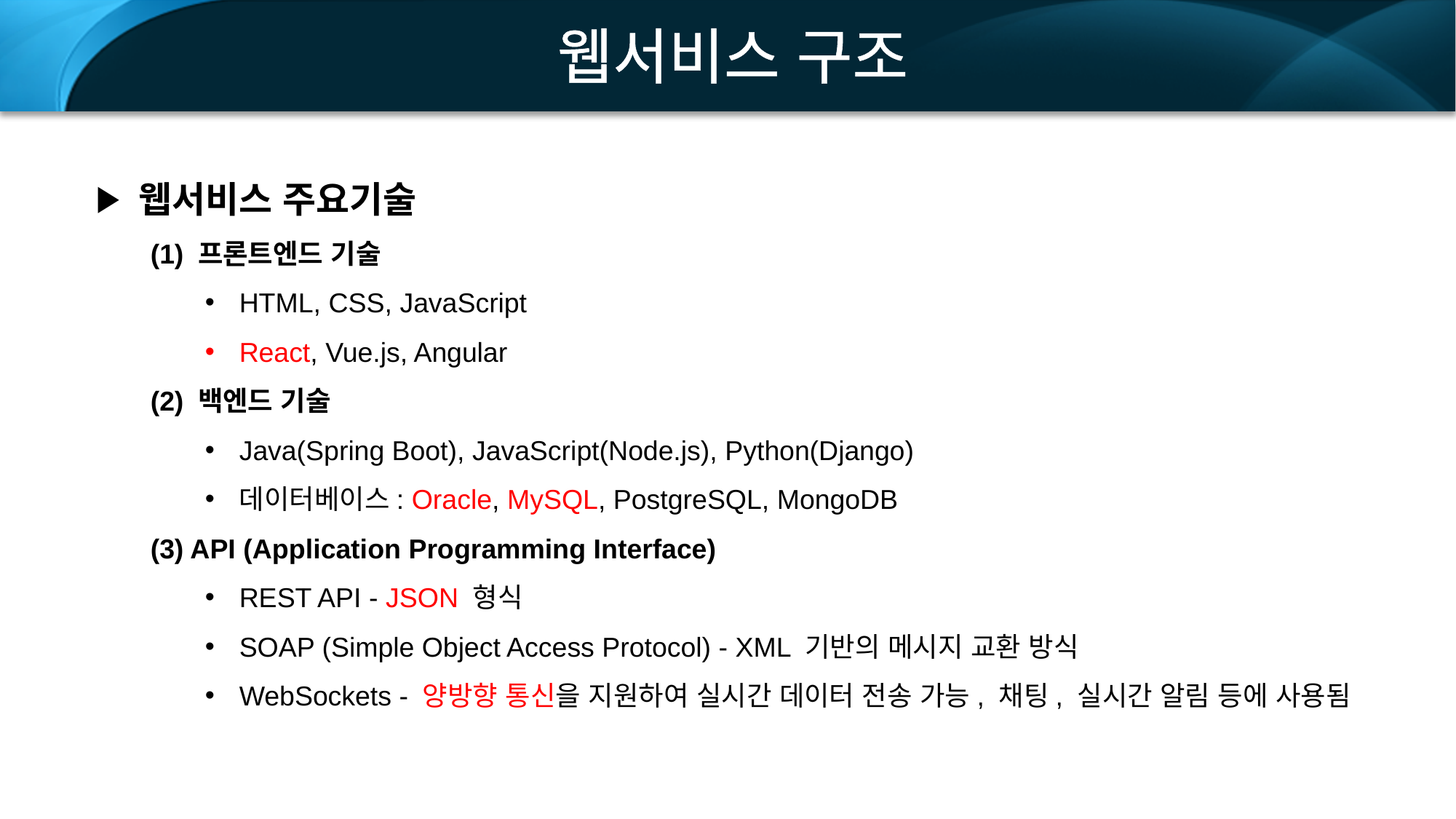

웹서비스 구조
웹서비스 주요기술
(1) 프론트엔드 기술
HTML, CSS, JavaScript
React, Vue.js, Angular
(2) 백엔드 기술
Java(Spring Boot), JavaScript(Node.js), Python(Django)
데이터베이스: Oracle, MySQL, PostgreSQL, MongoDB
(3) API (Application Programming Interface)
REST API - JSON 형식
SOAP (Simple Object Access Protocol) - XML 기반의 메시지 교환 방식
WebSockets - 양방향 통신을 지원하여 실시간 데이터 전송 가능, 채팅, 실시간 알림 등에 사용됨